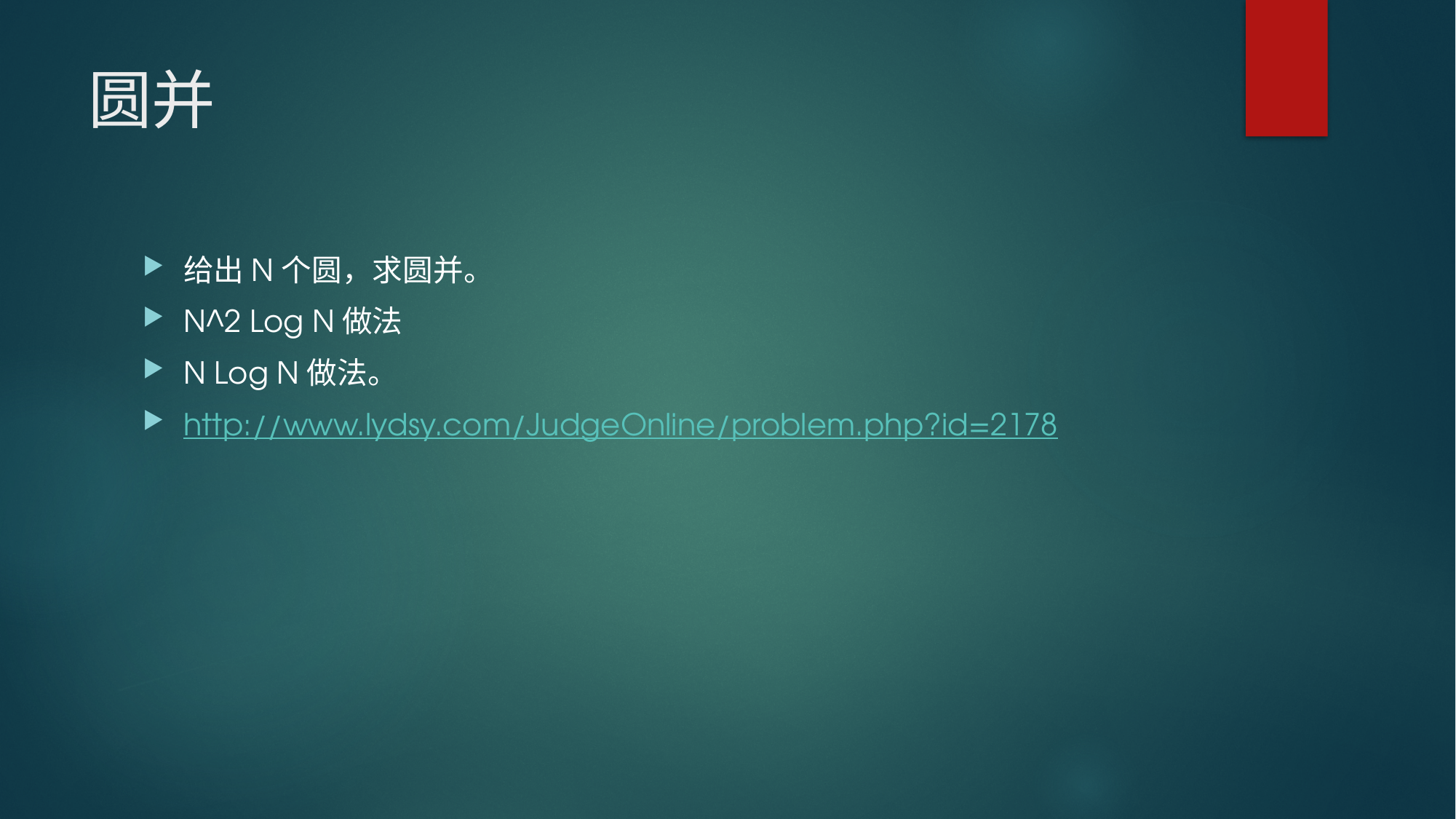

# 圆并
给出N个圆，求圆并。
N^2 Log N做法
N Log N做法。
http://www.lydsy.com/JudgeOnline/problem.php?id=2178